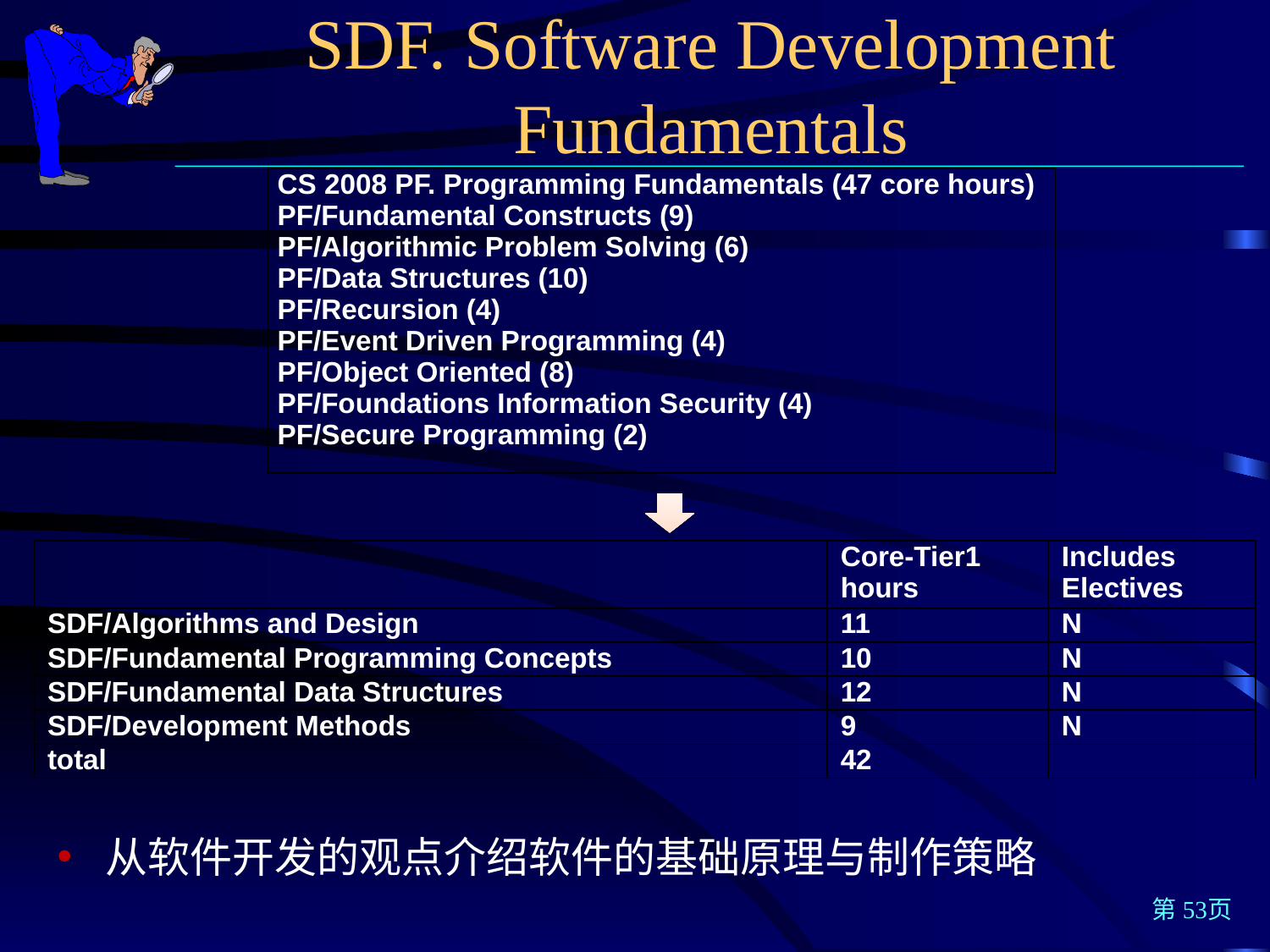

SDF. Software Development Fundamentals
| CS 2008 PF. Programming Fundamentals (47 core hours) PF/Fundamental Constructs (9) PF/Algorithmic Problem Solving (6) PF/Data Structures (10) PF/Recursion (4) PF/Event Driven Programming (4) PF/Object Oriented (8) PF/Foundations Information Security (4) PF/Secure Programming (2) |
| --- |

|  | Core-Tier1 hours | Includes Electives |
| --- | --- | --- |
| SDF/Algorithms and Design | 11 | N |
| SDF/Fundamental Programming Concepts | 10 | N |
| SDF/Fundamental Data Structures | 12 | N |
| SDF/Development Methods | 9 | N |
| total | 42 |  |
从软件开发的观点介绍软件的基础原理与制作策略
第53页